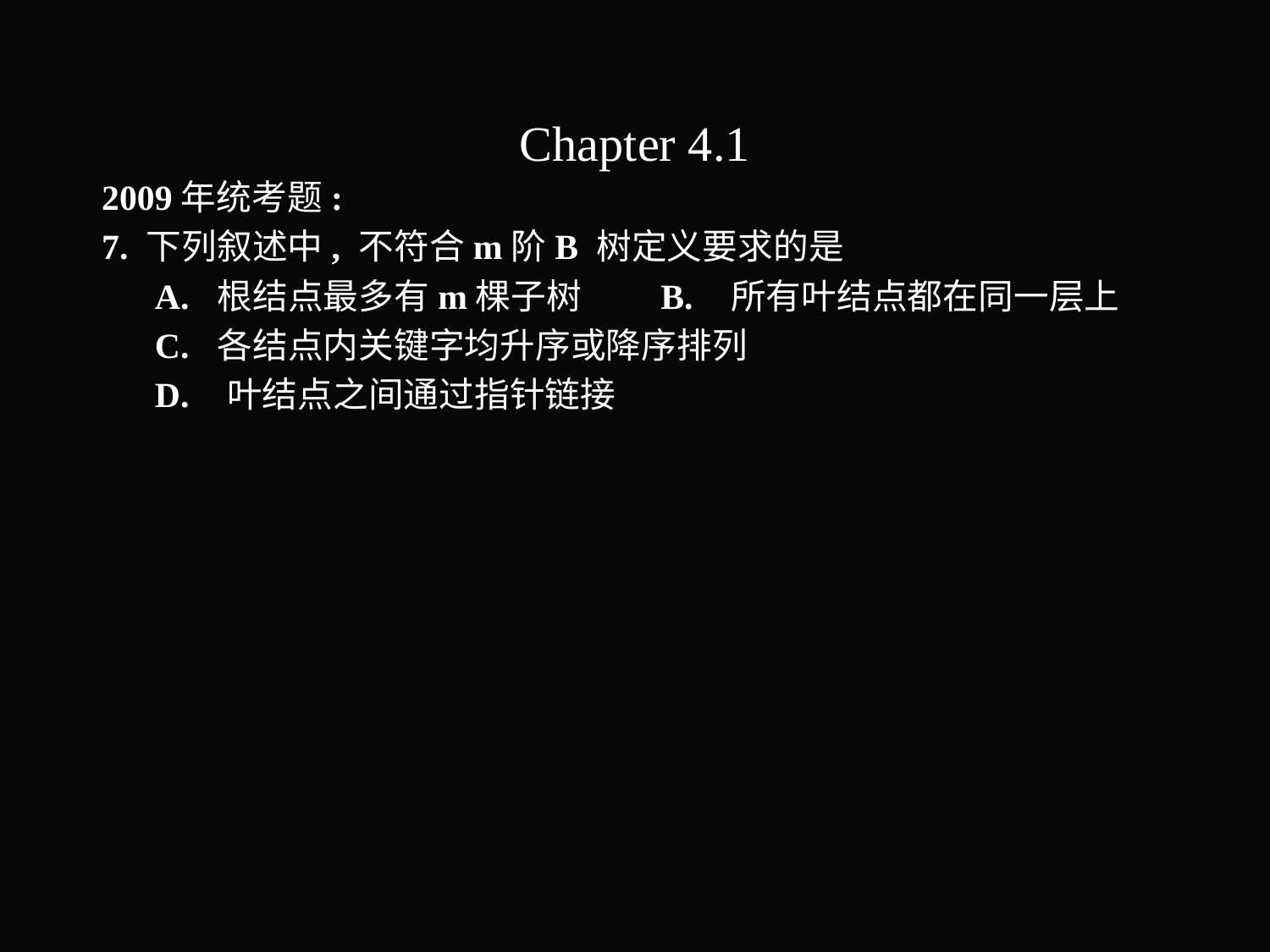

Chapter 4.1
2009年统考题:
7. 下列叙述中, 不符合m阶B 树定义要求的是
      A.  根结点最多有m棵子树         B.   所有叶结点都在同一层上
      C.  各结点内关键字均升序或降序排列
      D.   叶结点之间通过指针链接